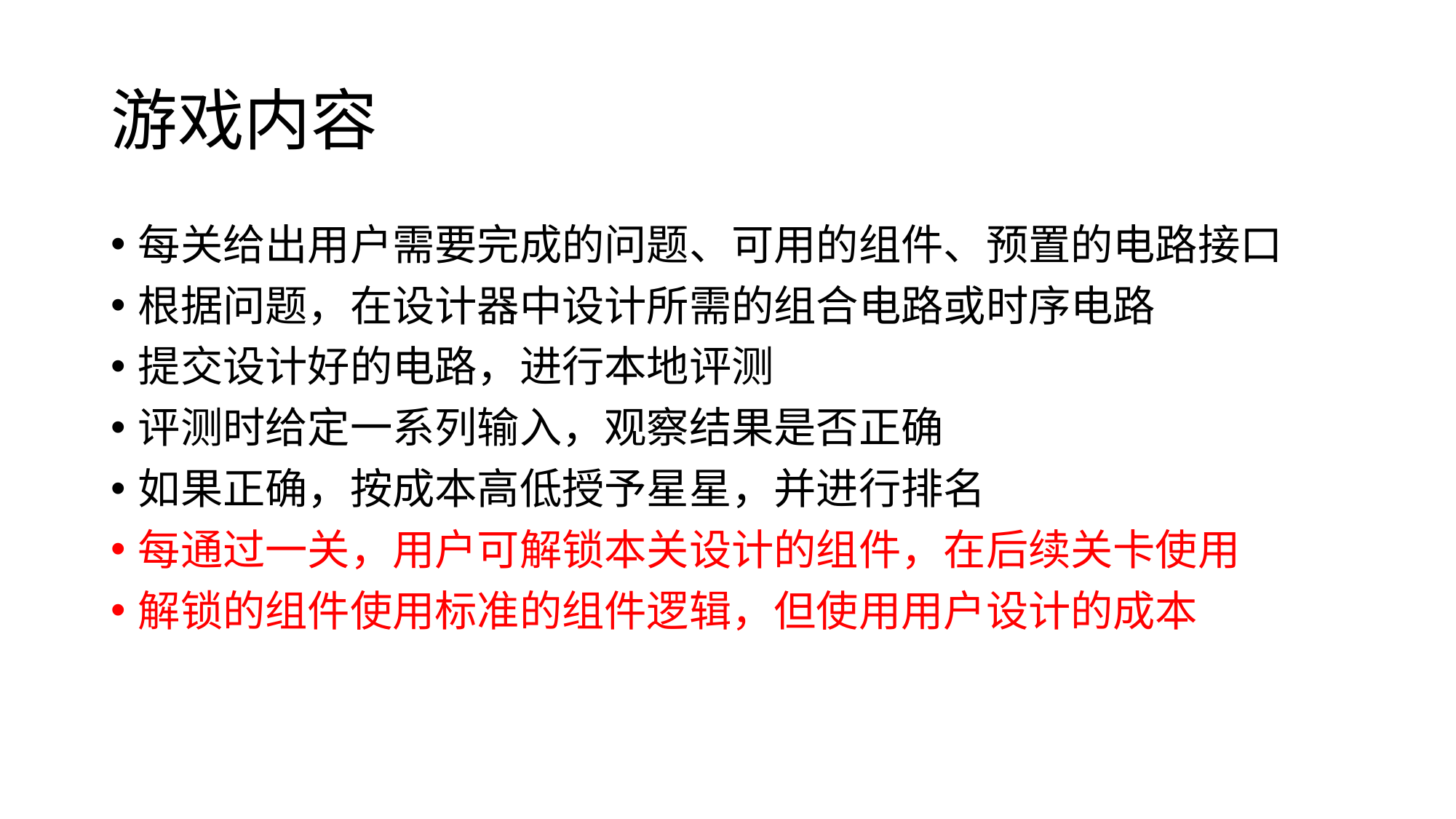

# 游戏内容
每关给出用户需要完成的问题、可用的组件、预置的电路接口
根据问题，在设计器中设计所需的组合电路或时序电路
提交设计好的电路，进行本地评测
评测时给定一系列输入，观察结果是否正确
如果正确，按成本高低授予星星，并进行排名
每通过一关，用户可解锁本关设计的组件，在后续关卡使用
解锁的组件使用标准的组件逻辑，但使用用户设计的成本